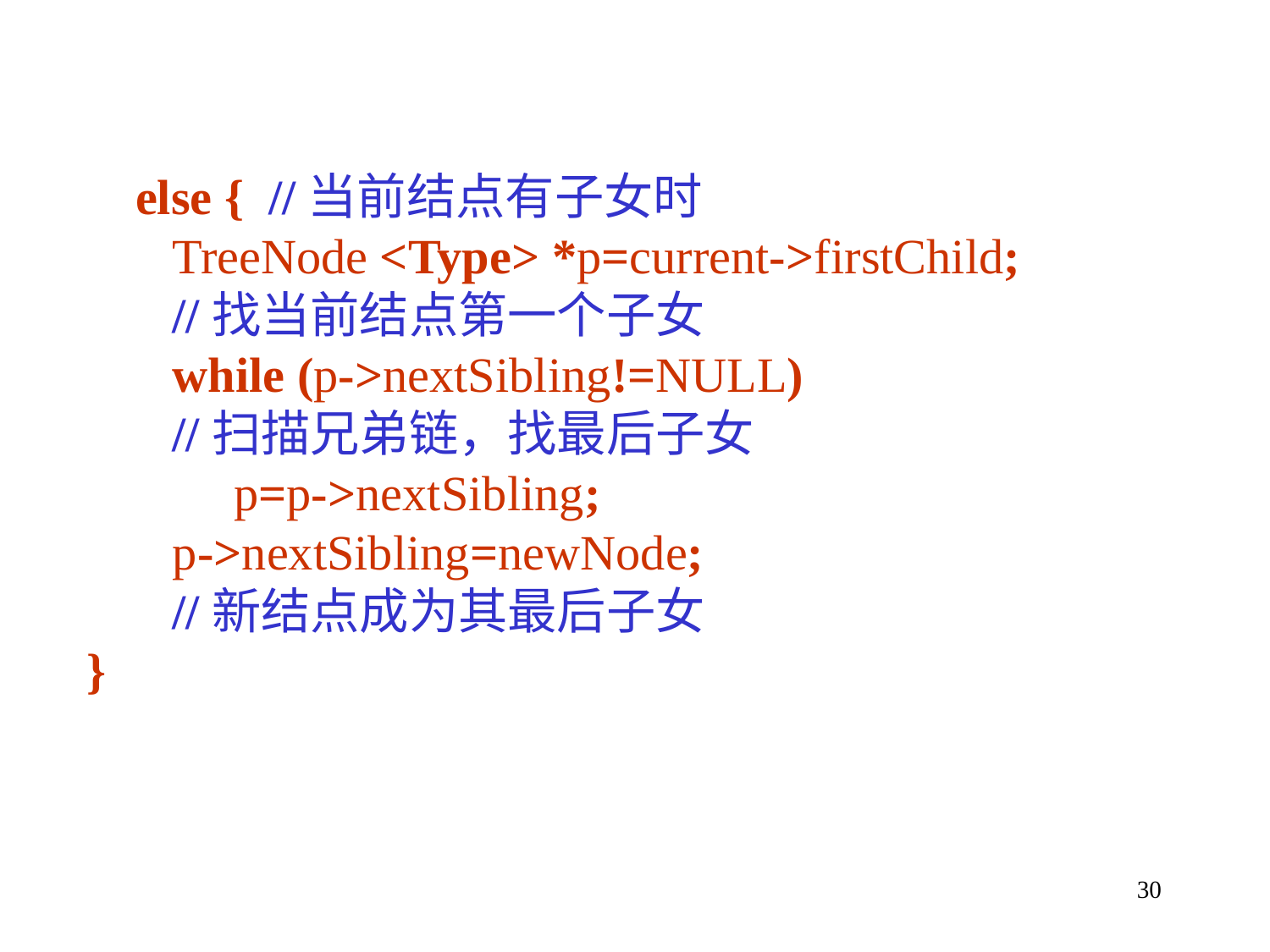

else {  //当前结点有子女时
       TreeNode <Type> *p=current->firstChild;
       //找当前结点第一个子女
       while (p->nextSibling!=NULL)
       //扫描兄弟链，找最后子女
            p=p->nextSibling;
       p->nextSibling=newNode;
       //新结点成为其最后子女
}

30